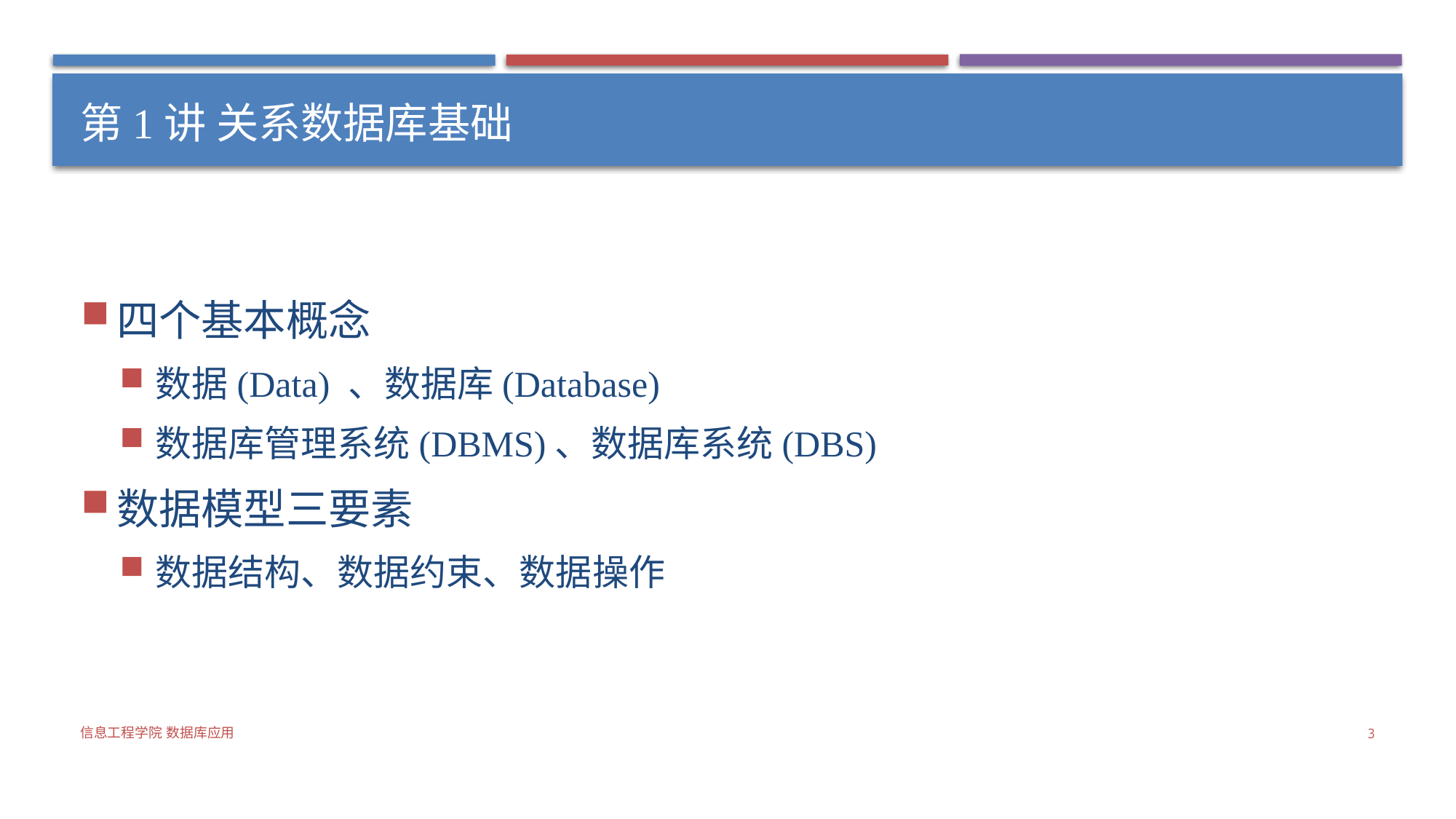

# 第1讲 关系数据库基础
四个基本概念
数据(Data) 、数据库(Database)
数据库管理系统(DBMS)、数据库系统(DBS)
数据模型三要素
数据结构、数据约束、数据操作
信息工程学院 数据库应用
3